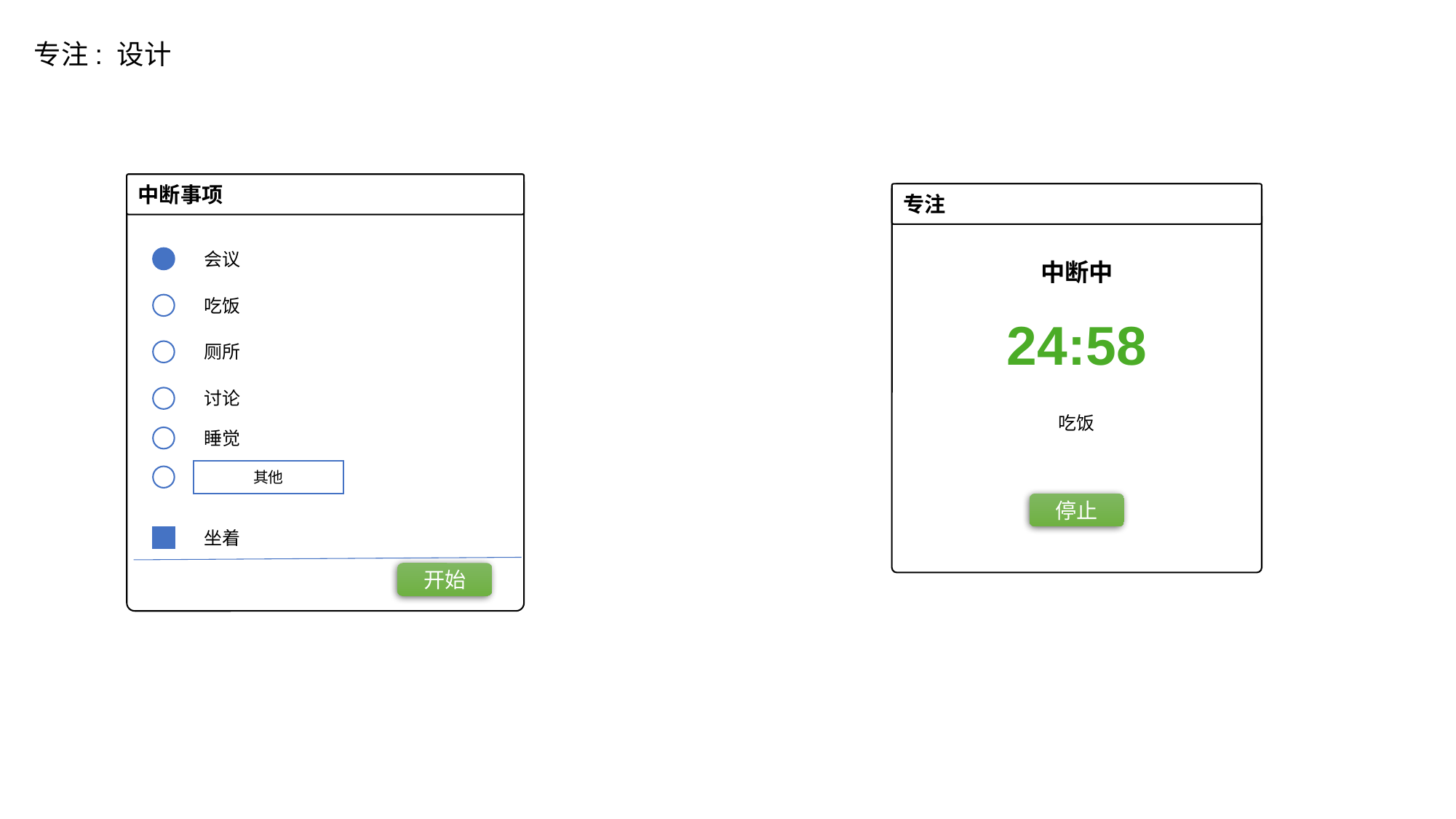

专注: 设计
中断事项

专注
会议

中断中
吃饭

24:58
厕所

讨论

吃饭
睡觉

其他

停止
坐着

开始